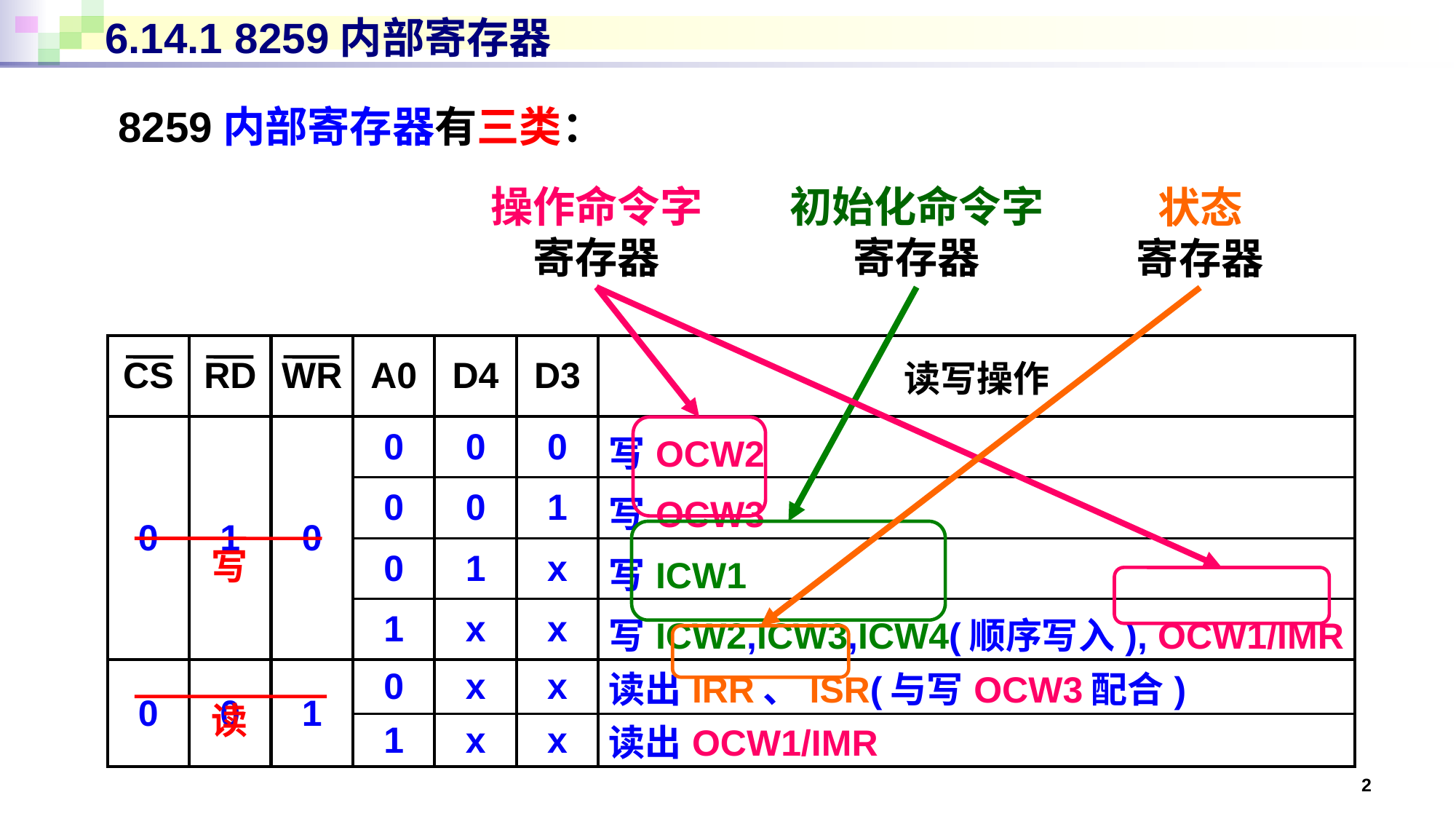

# 6.14.1 8259内部寄存器
8259内部寄存器有三类：
操作命令字
寄存器
初始化命令字
寄存器
状态
寄存器
| CS | RD | WR | A0 | D4 | D3 | 读写操作 |
| --- | --- | --- | --- | --- | --- | --- |
| 0 | 1 | 0 | 0 | 0 | 0 | 写OCW2 |
|  |  |  | 0 | 0 | 1 | 写OCW3 |
|  |  |  | 0 | 1 | x | 写ICW1 |
|  |  |  | 1 | x | x | 写ICW2,ICW3,ICW4(顺序写入), OCW1/IMR |
| 0 | 0 | 1 | 0 | x | x | 读出IRR、ISR(与写OCW3配合) |
|  |  |  | 1 | x | x | 读出OCW1/IMR |

写

读

2